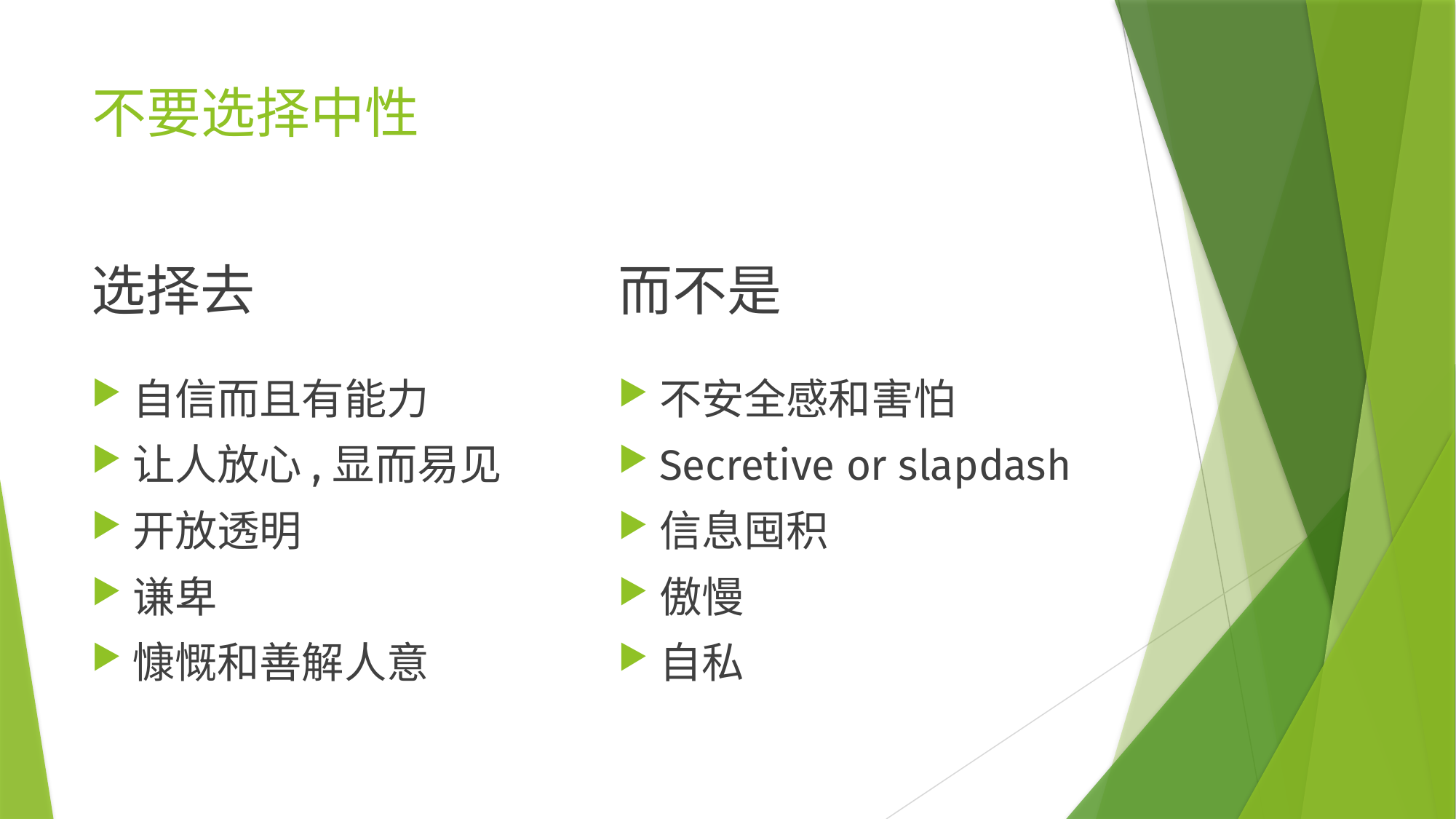

# 不要选择中性
选择去
而不是
自信而且有能力
让人放心,显而易见
开放透明
谦卑
慷慨和善解人意
不安全感和害怕
Secretive or slapdash
信息囤积
傲慢
自私